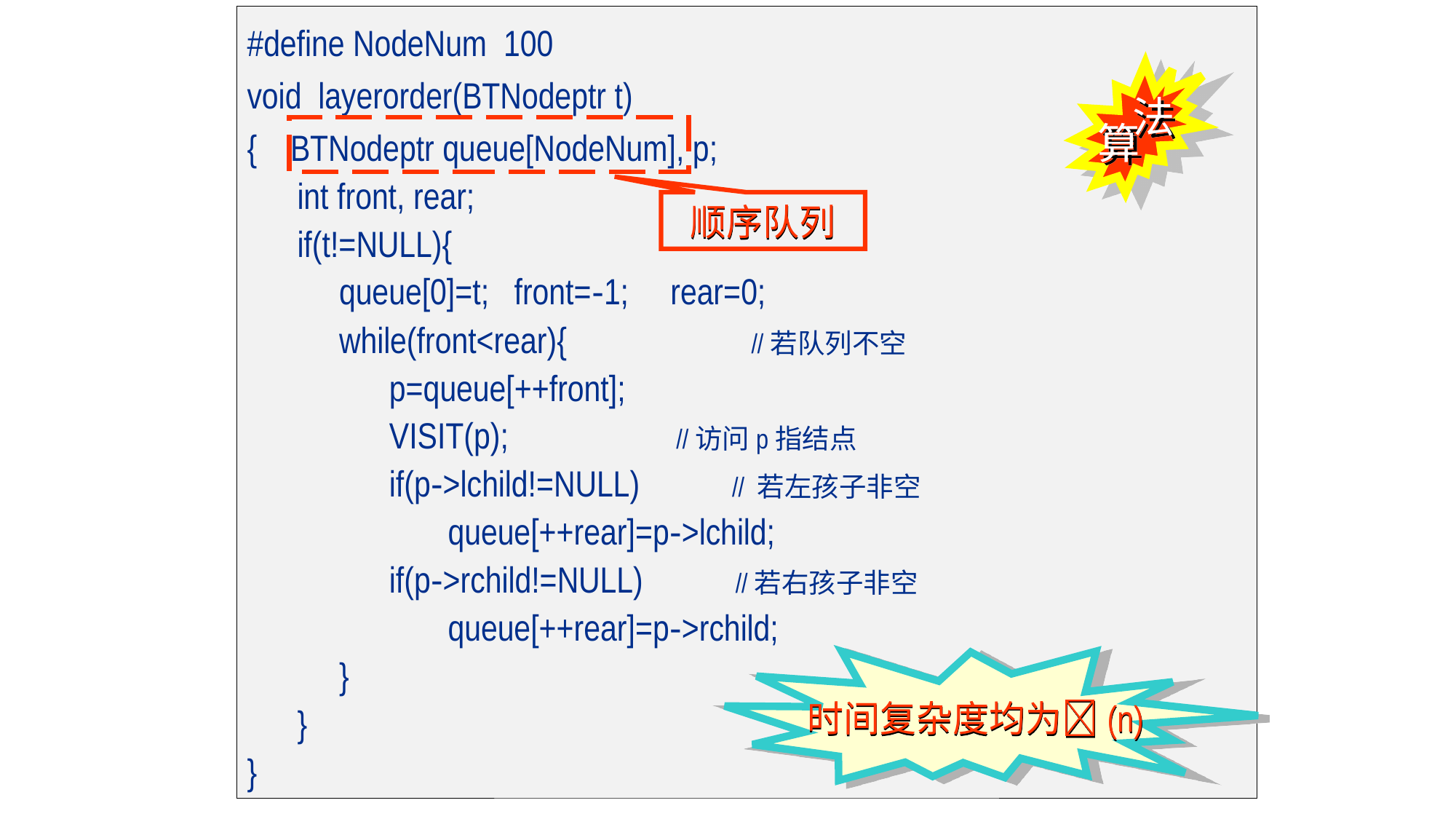

#define NodeNum  100
void  layerorder(BTNodeptr t)
{    BTNodeptr queue[NodeNum], p;
      int front, rear;
      if(t!=NULL){
           queue[0]=t;   front=-1;     rear=0;
           while(front<rear){                      //若队列不空
                 p=queue[++front];
                 VISIT(p);                    //访问p指结点
                 if(p->lchild!=NULL)           // 若左孩子非空
                        queue[++rear]=p->lchild;
                 if(p->rchild!=NULL)           //若右孩子非空
                        queue[++rear]=p->rchild;
           }
      }
}

法
算

顺序队列

时间复杂度均为Ο(n)